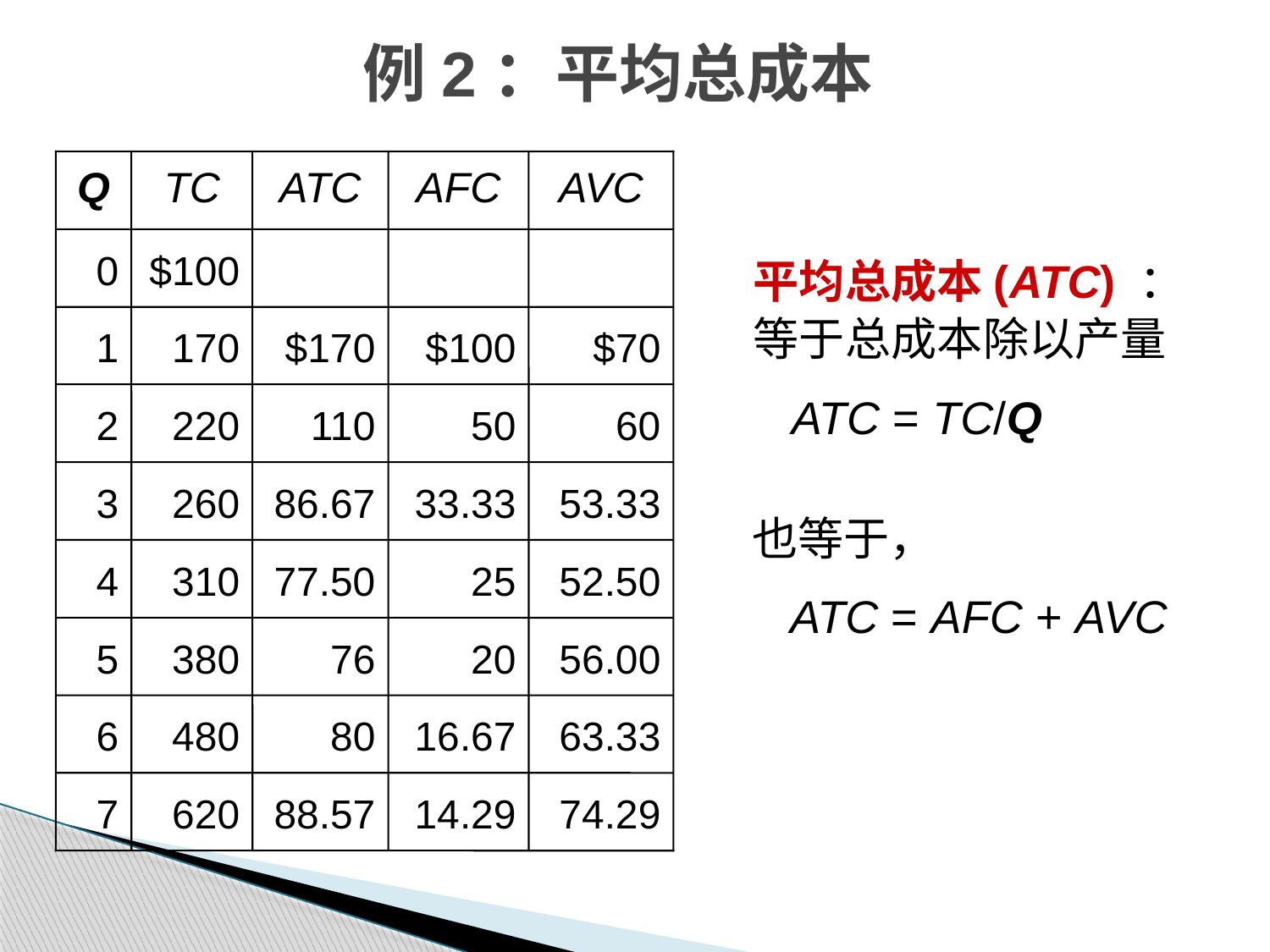

例2：平均总成本
Q

TC

ATC

AFC
AVC

$100
$70
50
60
33.33
53.33
25
52.50
20
56.00
16.67
63.33
14.29
74.29

0

$100

$170
110
86.67
77.50
76
80
88.57
平均总成本(ATC) ：等于总成本除以产量
   ATC = TC/Q
1

170
2

220
3

260
也等于，
   ATC = AFC + AVC
4

310
5

380
6

480
7

620